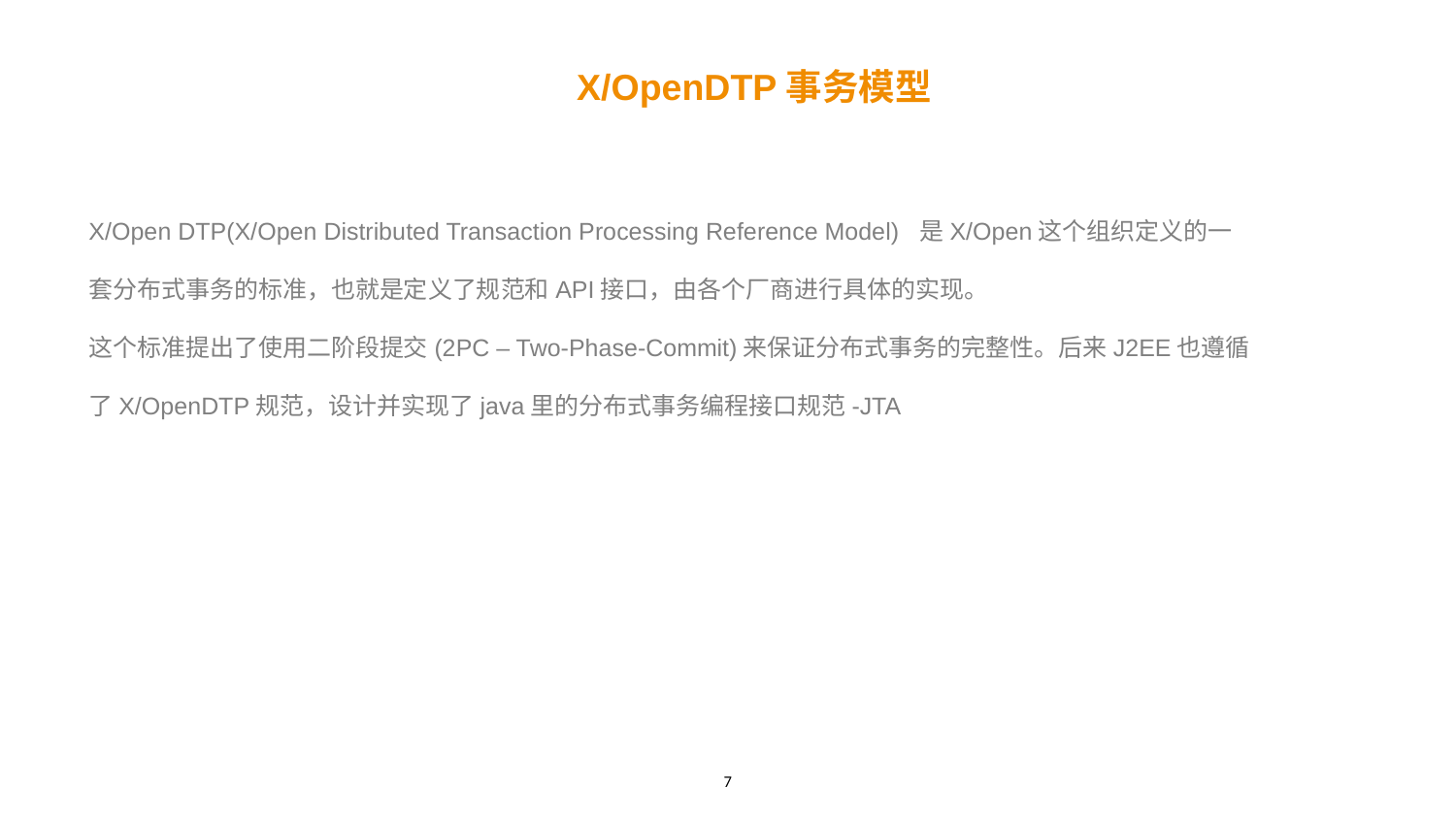

X/OpenDTP事务模型
X/Open DTP(X/Open Distributed Transaction Processing Reference Model)  是X/Open这个组织定义的一套分布式事务的标准，也就是定义了规范和API接口，由各个厂商进行具体的实现。
这个标准提出了使用二阶段提交(2PC – Two-Phase-Commit)来保证分布式事务的完整性。后来J2EE也遵循了X/OpenDTP规范，设计并实现了java里的分布式事务编程接口规范-JTA